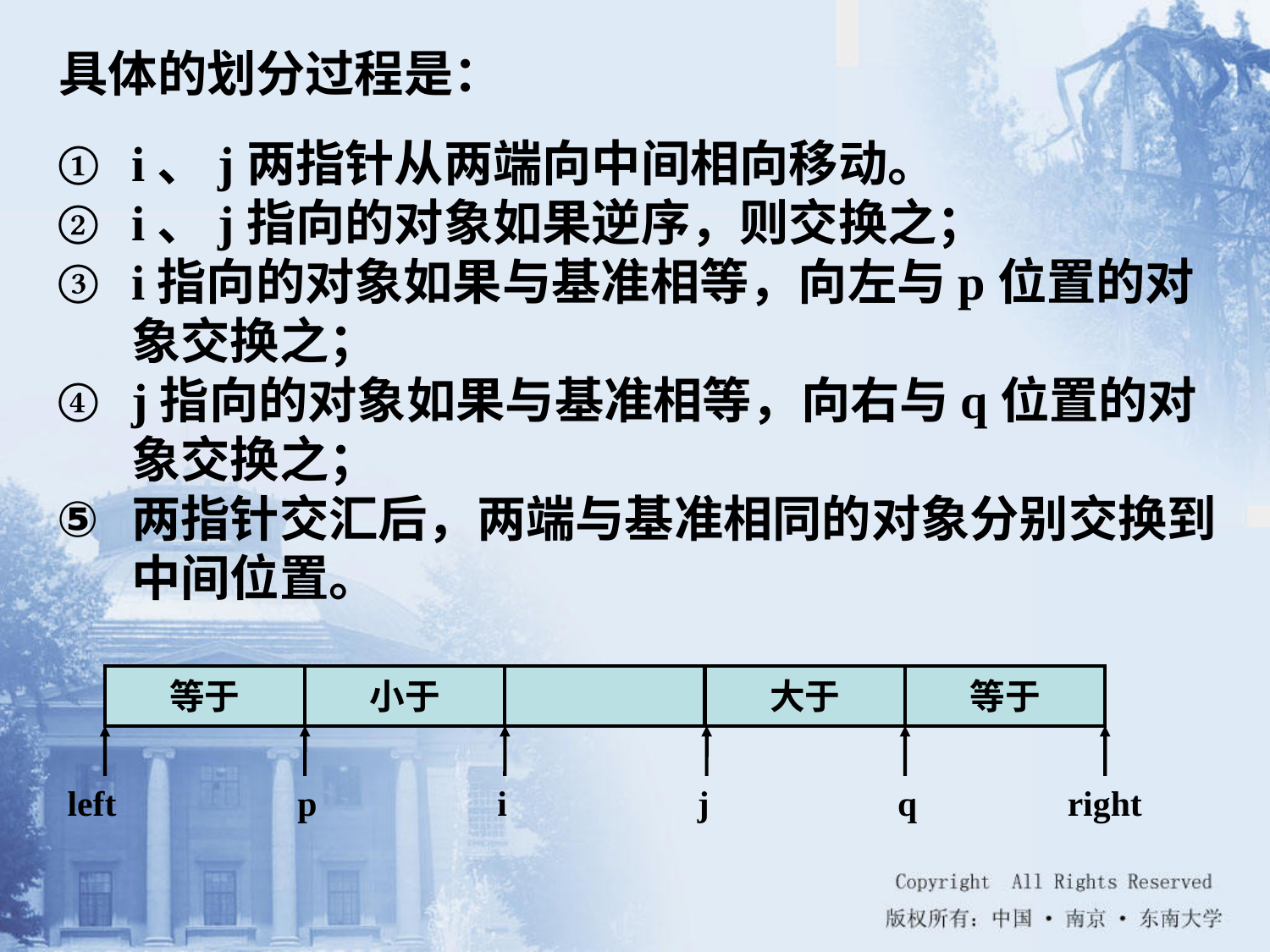

具体的划分过程是：
i、j两指针从两端向中间相向移动。
i、j指向的对象如果逆序，则交换之；
i指向的对象如果与基准相等，向左与p位置的对象交换之；
j指向的对象如果与基准相等，向右与q位置的对象交换之；
两指针交汇后，两端与基准相同的对象分别交换到中间位置。
等于
小于

大于
等于

left
p
i
j
q
right